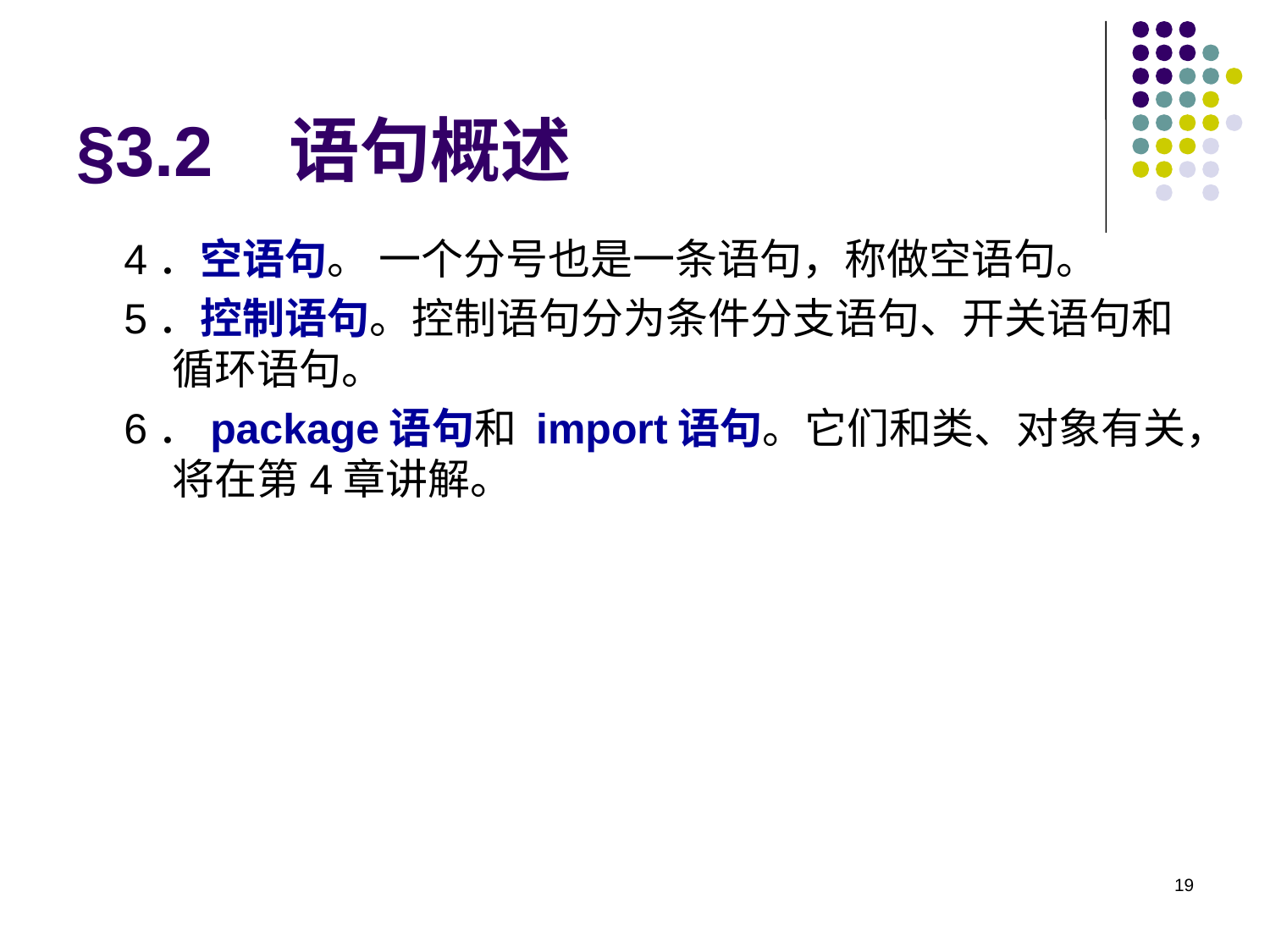

# §3.2   语句概述
4．空语句。 一个分号也是一条语句，称做空语句。
5．控制语句。控制语句分为条件分支语句、开关语句和循环语句。
6．package语句和 import语句。它们和类、对象有关，将在第4章讲解。

19